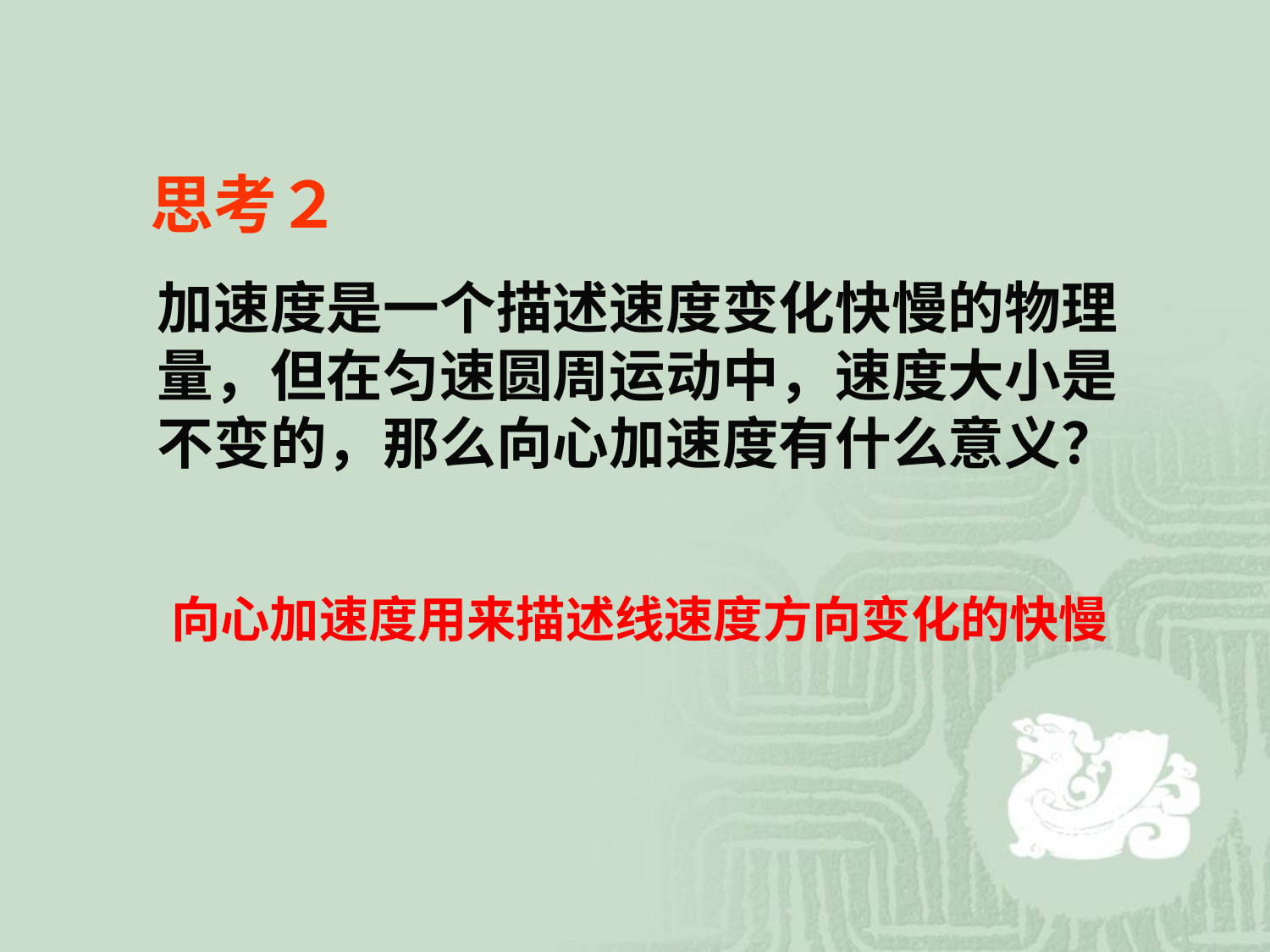

思考２

加速度是一个描述速度变化快慢的物理量，但在匀速圆周运动中，速度大小是不变的，那么向心加速度有什么意义？
向心加速度用来描述线速度方向变化的快慢